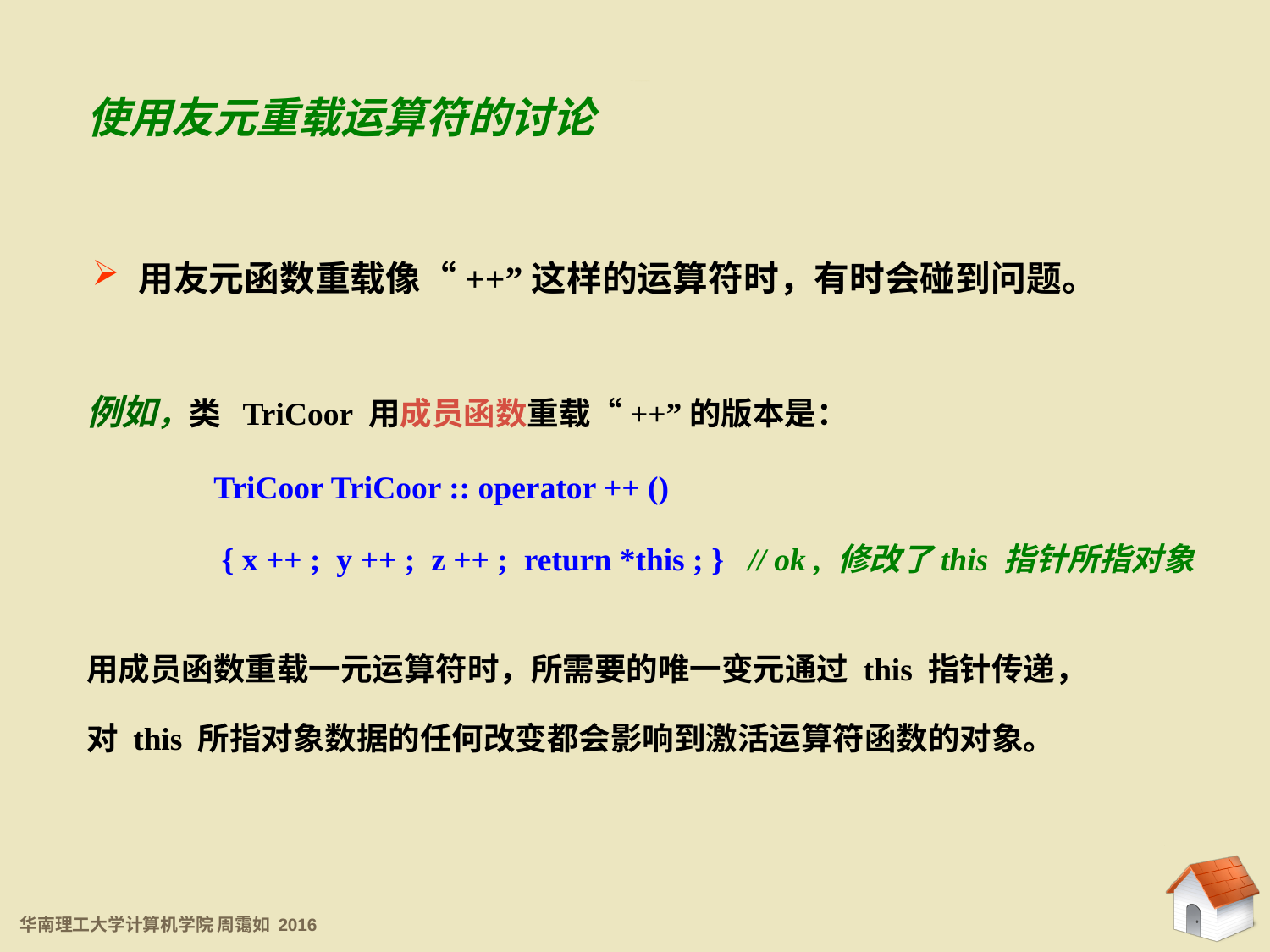

使用友元重载运算符的讨论
7.2.2  用友元函数重载算符
 用友元函数重载像“++”这样的运算符时，有时会碰到问题。

例如，类  TriCoor 用成员函数重载“++”的版本是：
	TriCoor TriCoor :: operator ++ ()
	 { x ++ ;  y ++ ;  z ++ ;  return *this ; }   // ok , 修改了this 指针所指对象
用成员函数重载一元运算符时，所需要的唯一变元通过 this 指针传递，
对 this 所指对象数据的任何改变都会影响到激活运算符函数的对象。